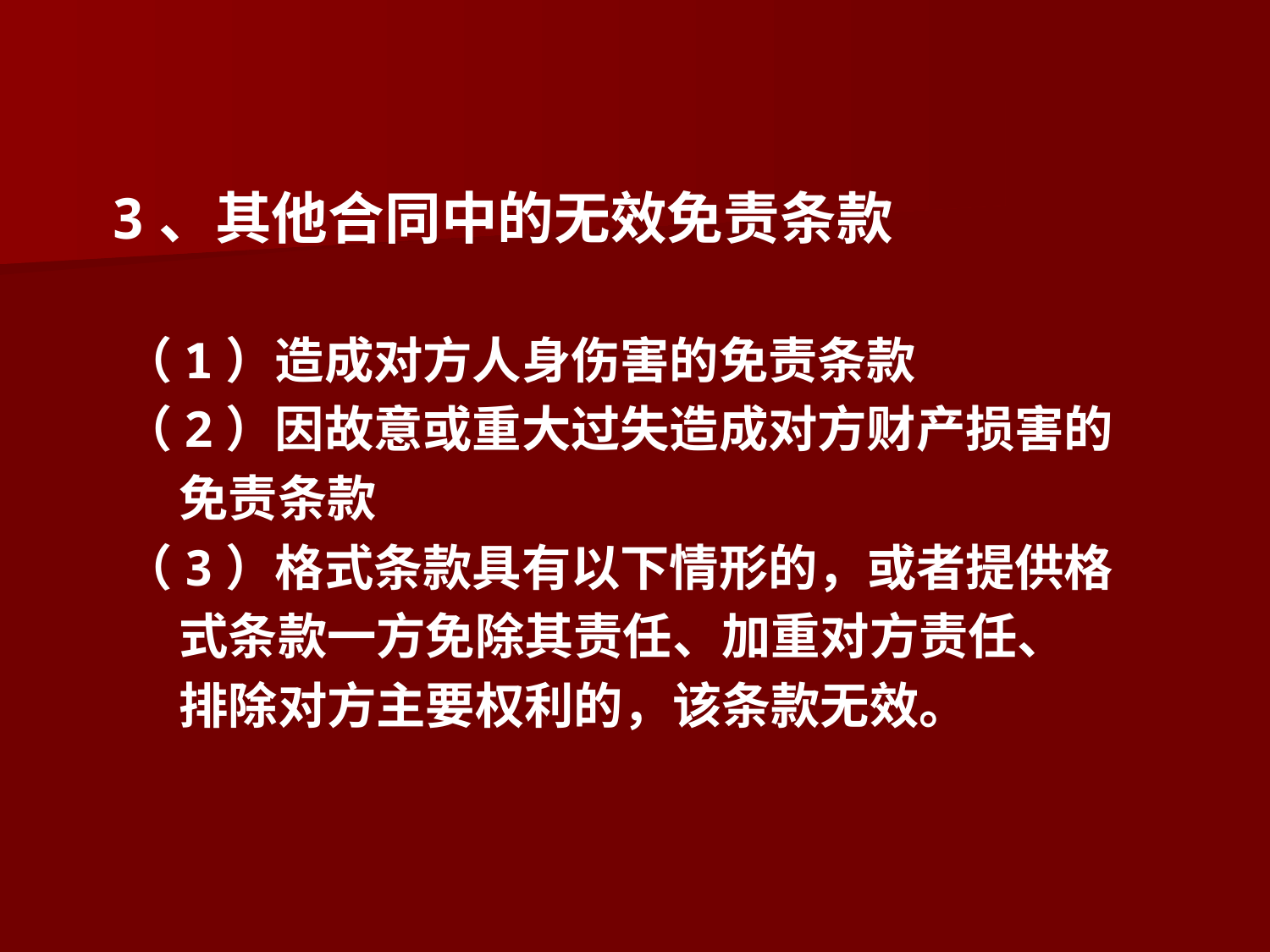

3、其他合同中的无效免责条款

   （1）造成对方人身伤害的免责条款
   （2）因故意或重大过失造成对方财产损害的
        免责条款
   （3）格式条款具有以下情形的，或者提供格
        式条款一方免除其责任、加重对方责任、
        排除对方主要权利的，该条款无效。
17